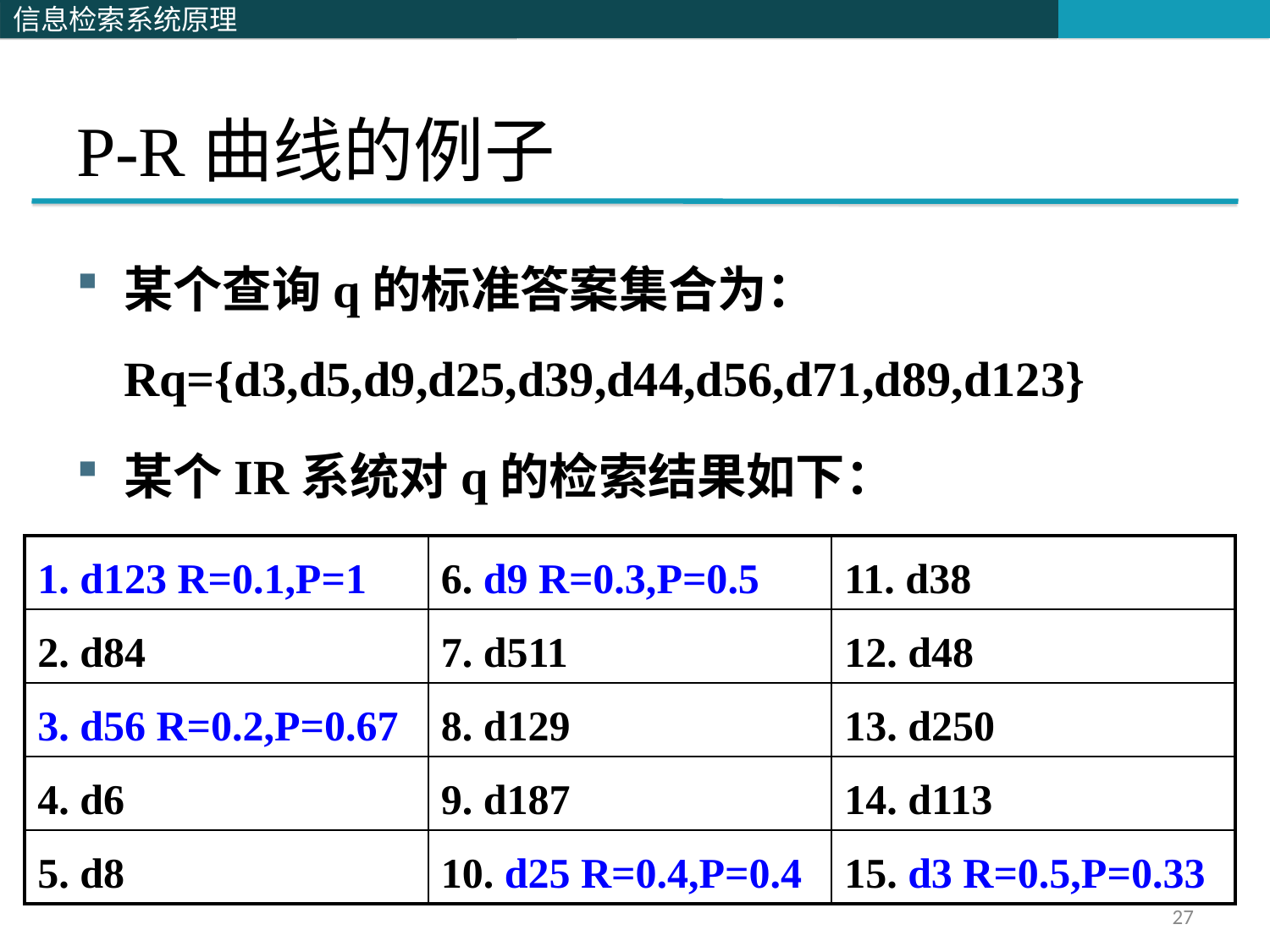

# P-R曲线的例子
某个查询q的标准答案集合为：Rq={d3,d5,d9,d25,d39,d44,d56,d71,d89,d123}
某个IR系统对q的检索结果如下：

| 1. d123 R=0.1,P=1 | 6. d9 R=0.3,P=0.5 | 11. d38 |
| --- | --- | --- |
| 2. d84 | 7. d511 | 12. d48 |
| 3. d56 R=0.2,P=0.67 | 8. d129 | 13. d250 |
| 4. d6 | 9. d187 | 14. d113 |
| 5. d8 | 10. d25 R=0.4,P=0.4 | 15. d3 R=0.5,P=0.33 |
27